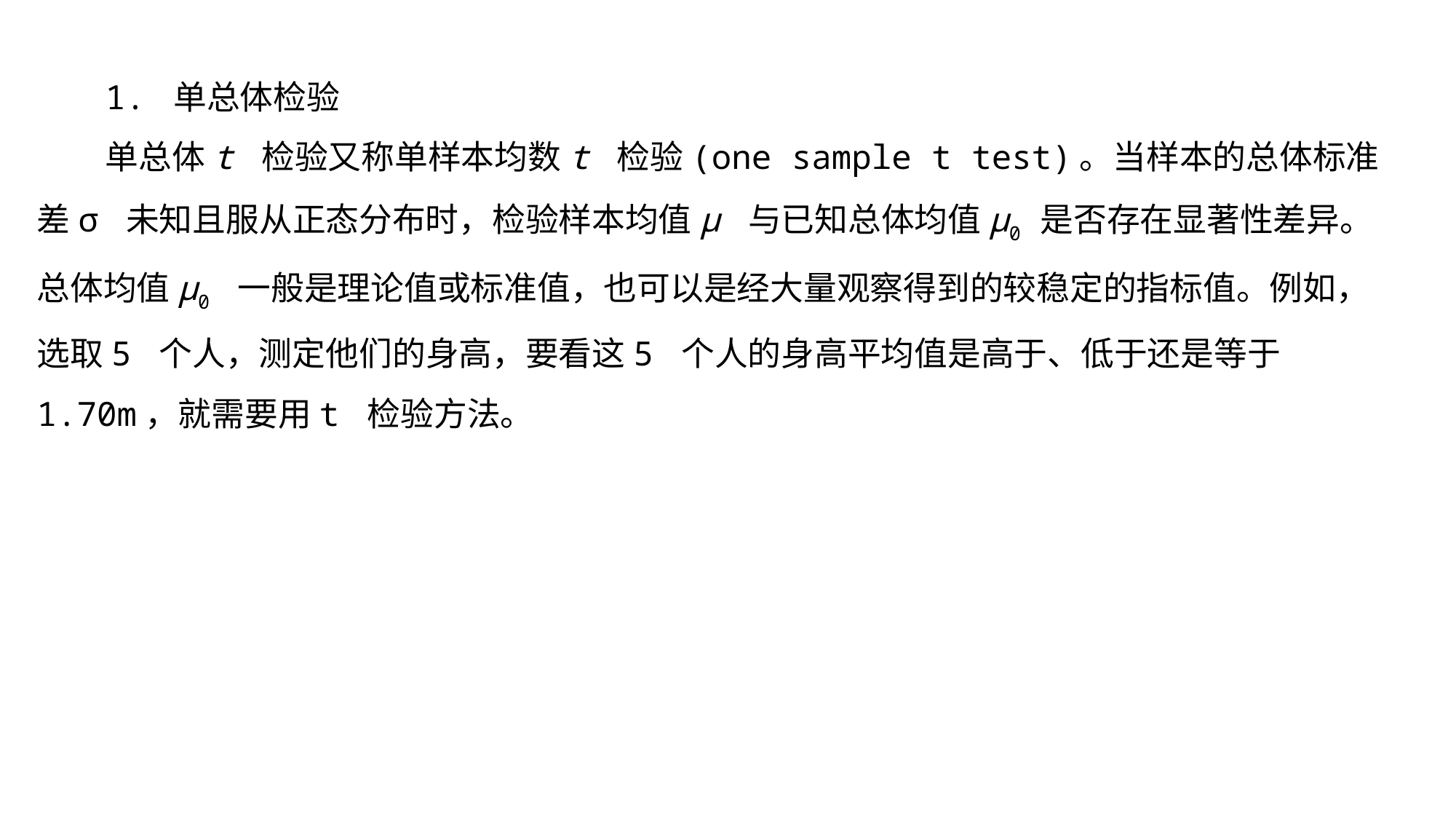

1. 单总体检验
单总体t 检验又称单样本均数t 检验(one sample t test)。当样本的总体标准差σ 未知且服从正态分布时，检验样本均值μ 与已知总体均值μ0 是否存在显著性差异。总体均值μ0 一般是理论值或标准值，也可以是经大量观察得到的较稳定的指标值。例如，选取5 个人，测定他们的身高，要看这5 个人的身高平均值是高于、低于还是等于1.70m，就需要用t 检验方法。